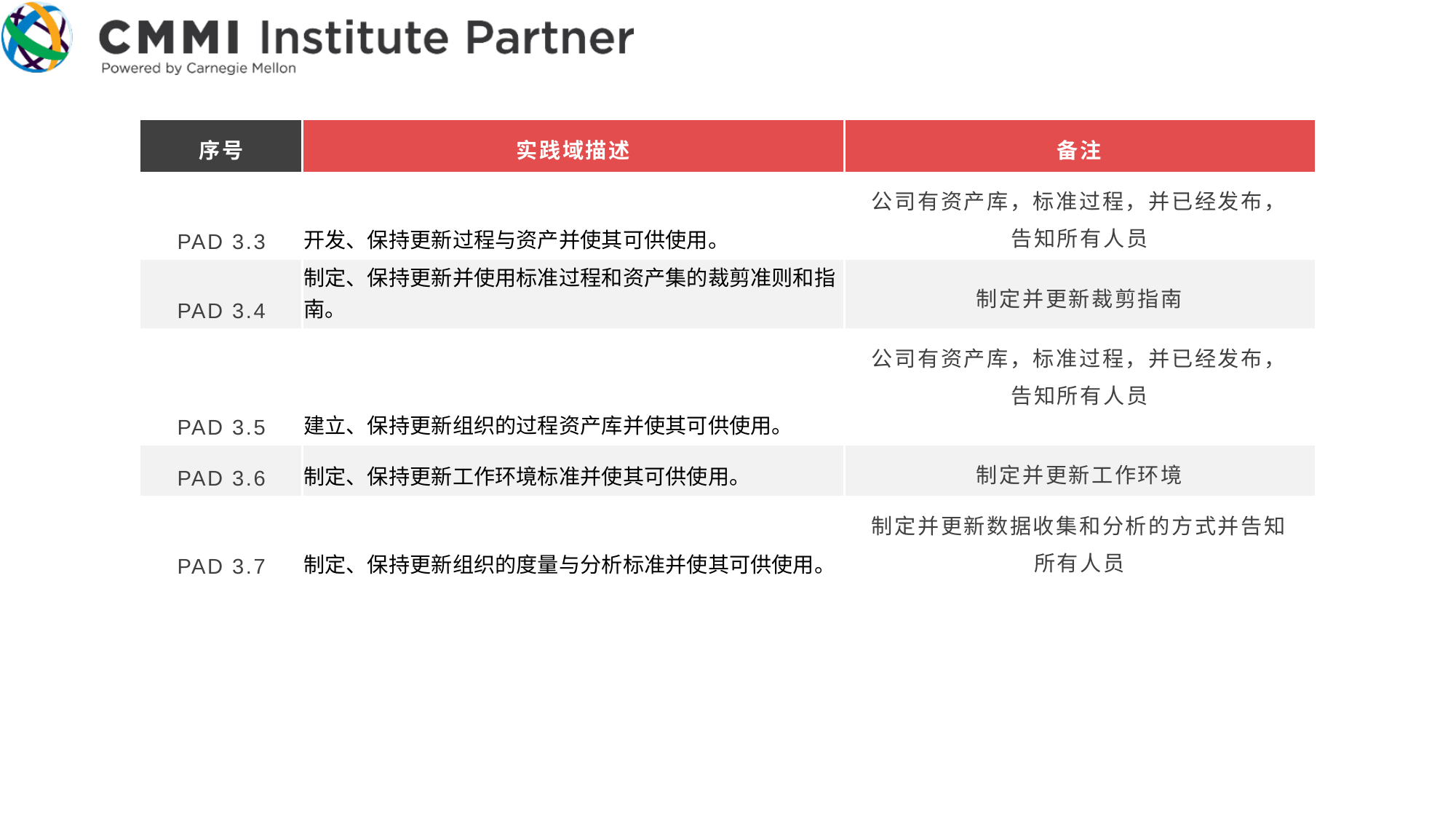

| 序号 | 实践域描述 | 备注 |
| --- | --- | --- |
| PAD 3.3 | 开发、保持更新过程与资产并使其可供使用。 | 公司有资产库，标准过程，并已经发布，告知所有人员 |
| PAD 3.4 | 制定、保持更新并使用标准过程和资产集的裁剪准则和指南。 | 制定并更新裁剪指南 |
| PAD 3.5 | 建立、保持更新组织的过程资产库并使其可供使用。 | 公司有资产库，标准过程，并已经发布，告知所有人员 |
| PAD 3.6 | 制定、保持更新工作环境标准并使其可供使用。 | 制定并更新工作环境 |
| PAD 3.7 | 制定、保持更新组织的度量与分析标准并使其可供使用。 | 制定并更新数据收集和分析的方式并告知所有人员 |